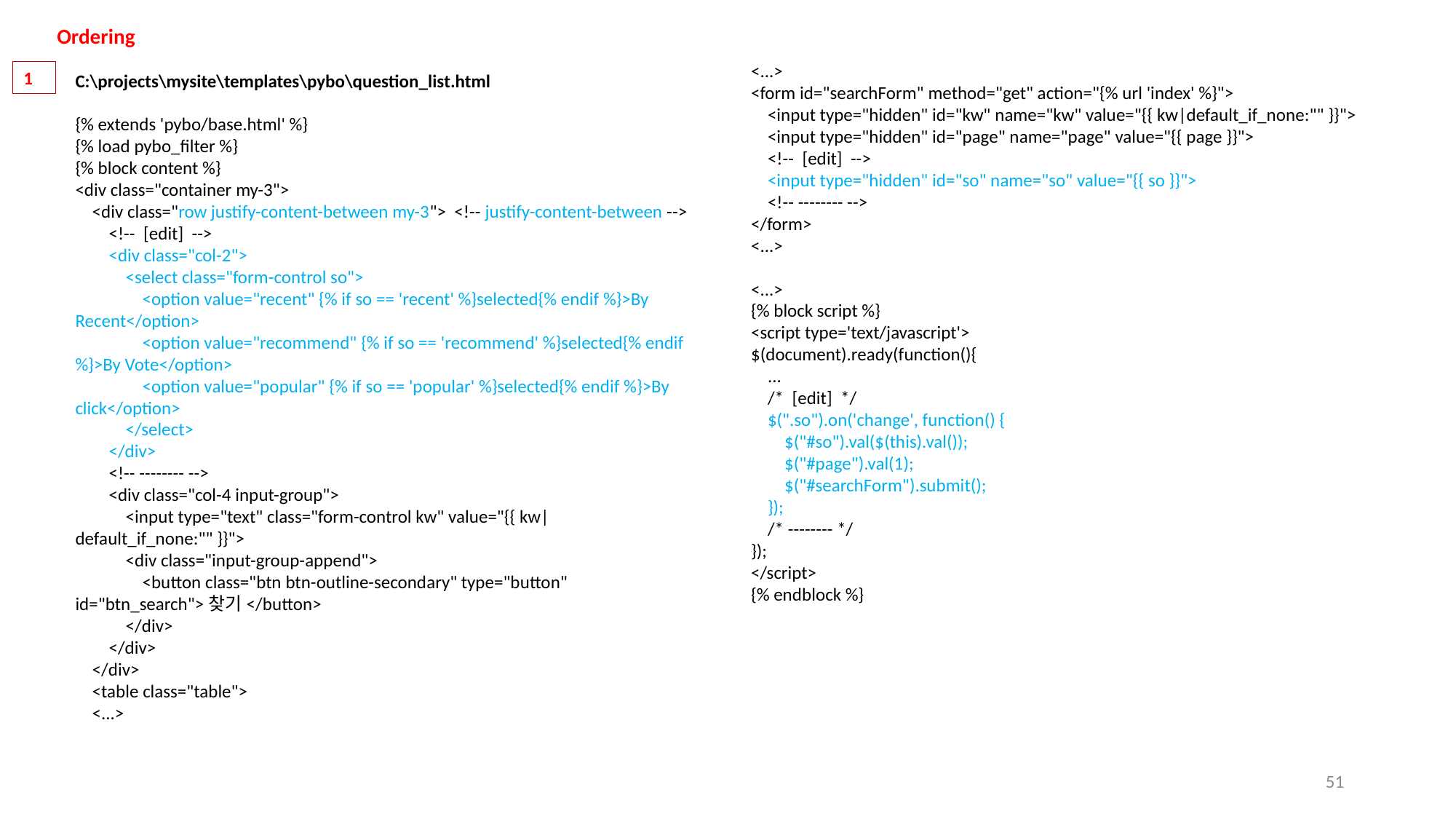

Ordering
<...>
<form id="searchForm" method="get" action="{% url 'index' %}">
    <input type="hidden" id="kw" name="kw" value="{{ kw|default_if_none:"" }}">
    <input type="hidden" id="page" name="page" value="{{ page }}">
    <!--  [edit]  -->
    <input type="hidden" id="so" name="so" value="{{ so }}">
    <!-- -------- -->
</form>
<...>

<...>
{% block script %}
<script type='text/javascript'>
$(document).ready(function(){
    ...
    /*  [edit]  */
    $(".so").on('change', function() {
        $("#so").val($(this).val());
        $("#page").val(1);
        $("#searchForm").submit();
    });
    /* -------- */
});
</script>
{% endblock %}
1

C:\projects\mysite\templates\pybo\question_list.html

{% extends 'pybo/base.html' %}
{% load pybo_filter %}
{% block content %}
<div class="container my-3">
    <div class="row justify-content-between my-3">  <!-- justify-content-between -->
        <!--  [edit]  -->
        <div class="col-2">
            <select class="form-control so">
                <option value="recent" {% if so == 'recent' %}selected{% endif %}>By Recent</option>
                <option value="recommend" {% if so == 'recommend' %}selected{% endif %}>By Vote</option>
                <option value="popular" {% if so == 'popular' %}selected{% endif %}>By click</option>
            </select>
        </div>
        <!-- -------- -->
        <div class="col-4 input-group">
            <input type="text" class="form-control kw" value="{{ kw|default_if_none:"" }}">
            <div class="input-group-append">
                <button class="btn btn-outline-secondary" type="button" id="btn_search">찾기</button>
            </div>
        </div>
    </div>
    <table class="table">
    <...>

51